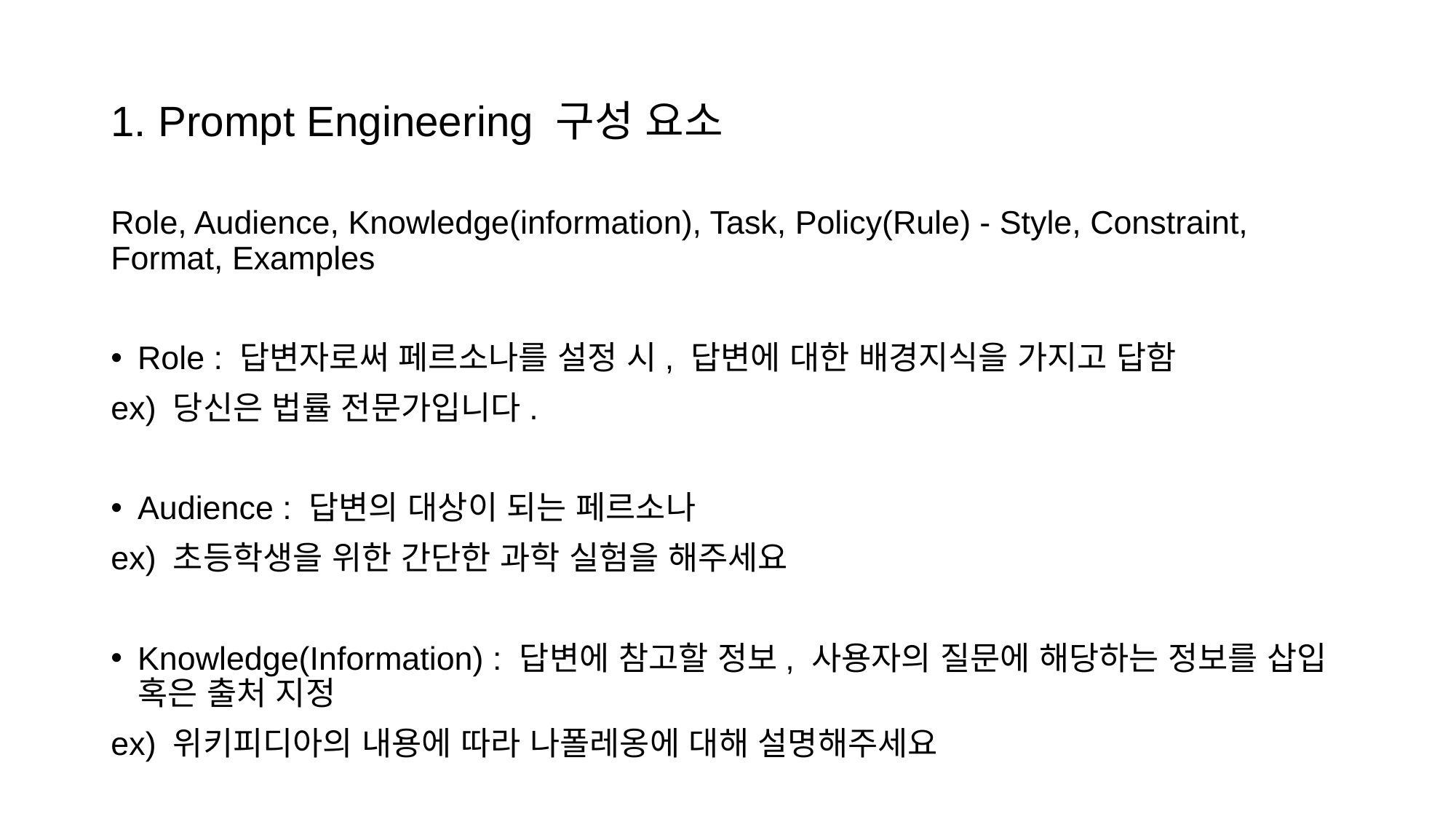

# 1. Prompt Engineering 구성 요소
Role, Audience, Knowledge(information), Task, Policy(Rule) - Style, Constraint, Format, Examples

Role : 답변자로써 페르소나를 설정 시, 답변에 대한 배경지식을 가지고 답함
ex) 당신은 법률 전문가입니다.

Audience : 답변의 대상이 되는 페르소나
ex) 초등학생을 위한 간단한 과학 실험을 해주세요

Knowledge(Information) : 답변에 참고할 정보, 사용자의 질문에 해당하는 정보를 삽입 혹은 출처 지정
ex) 위키피디아의 내용에 따라 나폴레옹에 대해 설명해주세요